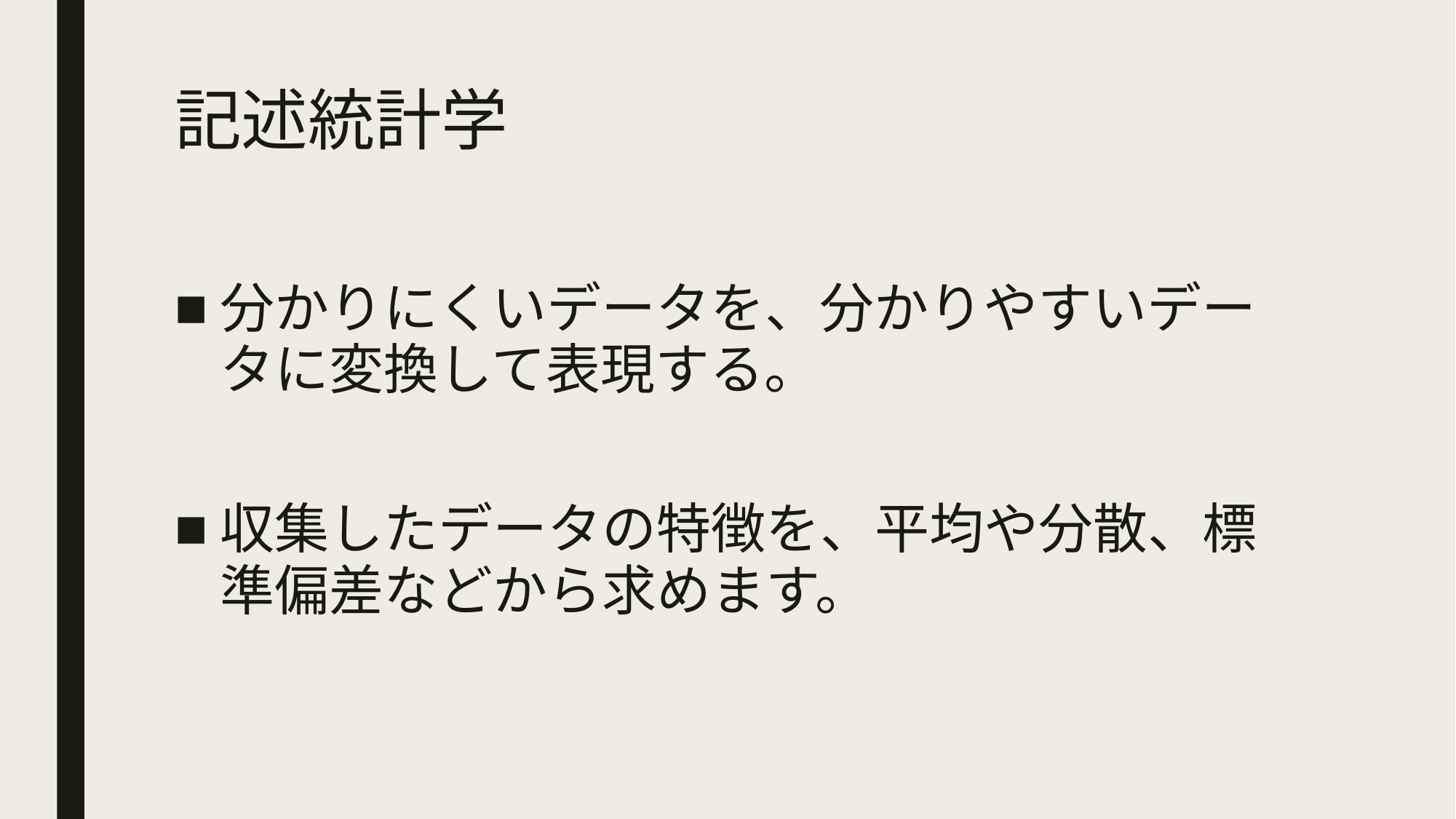

# 記述統計学
分かりにくいデータを、分かりやすいデータに変換して表現する。

収集したデータの特徴を、平均や分散、標準偏差などから求めます。